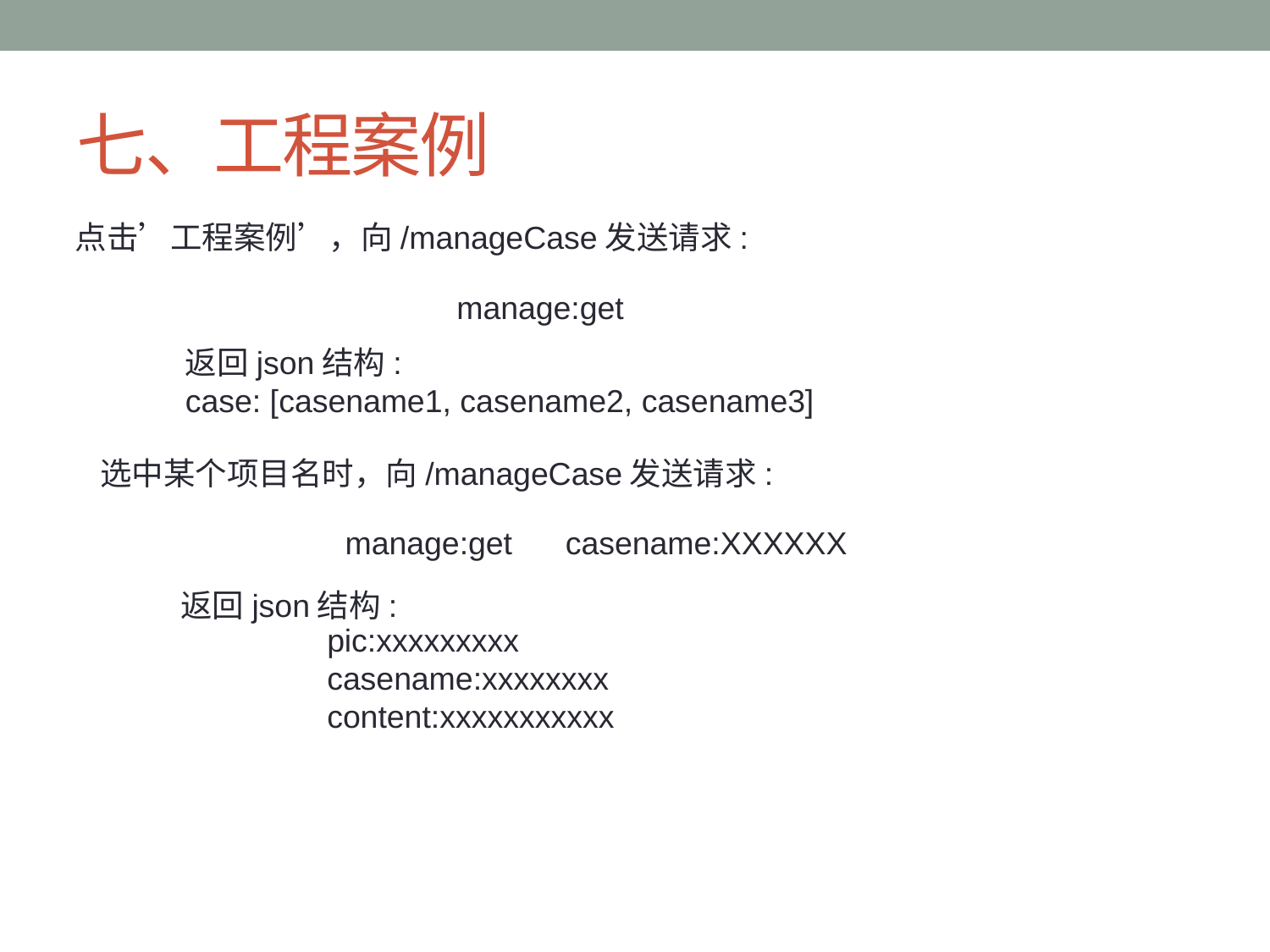

# 七、工程案例
点击’工程案例’，向/manageCase发送请求:
manage:get
返回json结构:
case: [casename1, casename2, casename3]
选中某个项目名时，向/manageCase发送请求:
manage:get      casename:XXXXXX
返回json结构:
pic:xxxxxxxxx
casename:xxxxxxxx
content:xxxxxxxxxxx